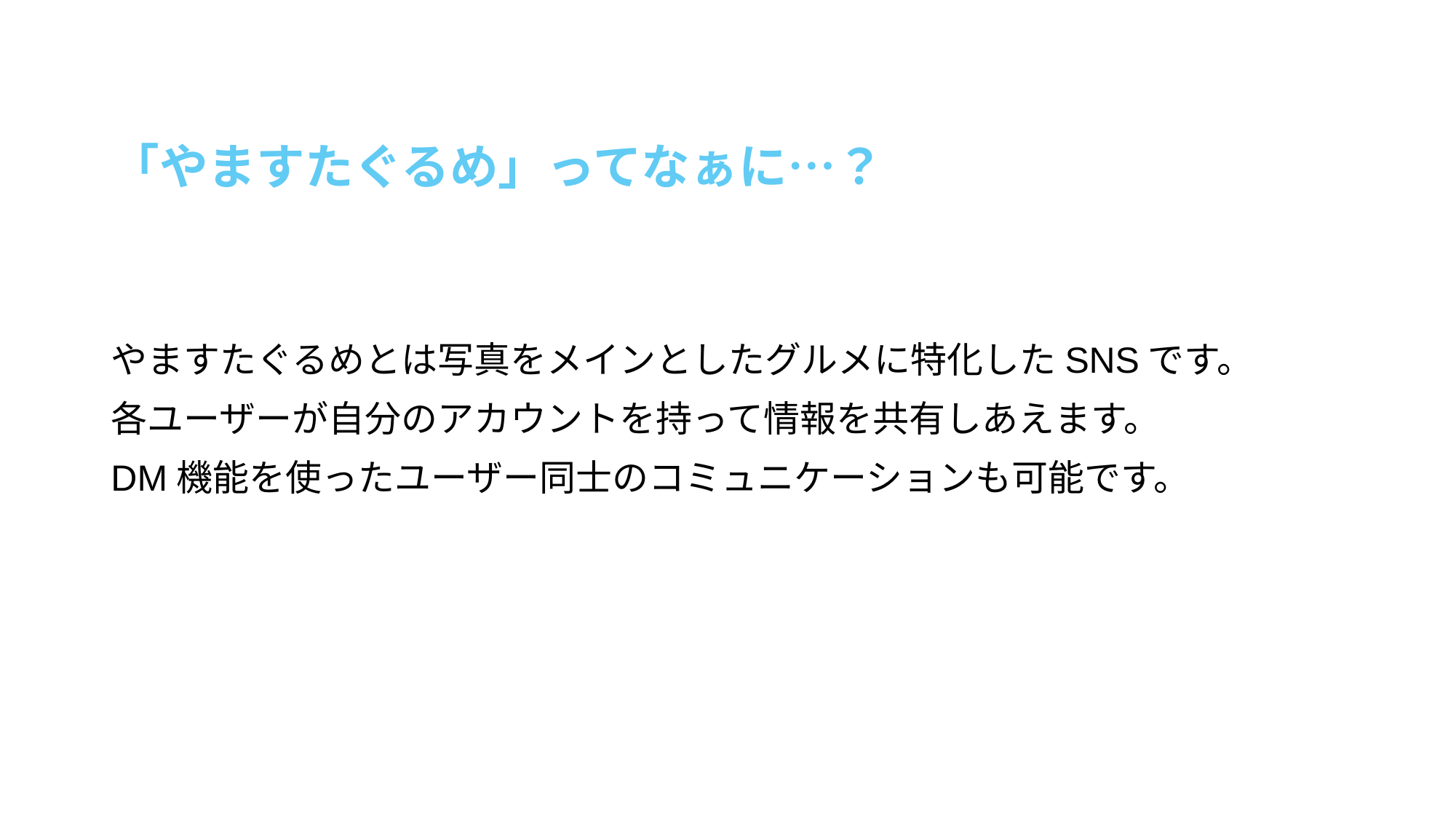

# 「やますたぐるめ」ってなぁに…？

やますたぐるめとは写真をメインとしたグルメに特化したSNSです。
各ユーザーが自分のアカウントを持って情報を共有しあえます。
DM機能を使ったユーザー同士のコミュニケーションも可能です。